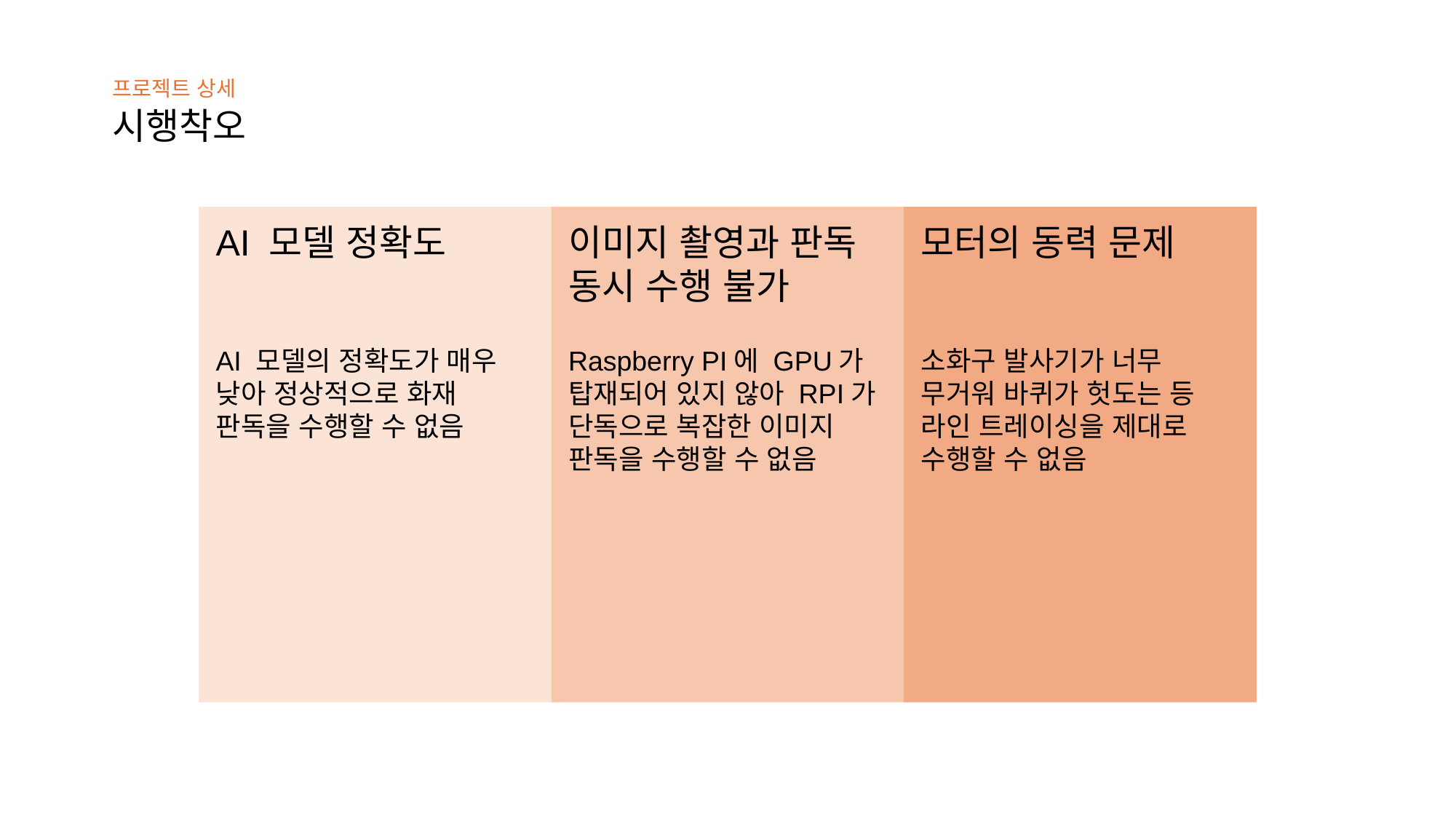

프로젝트 상세
시행착오
AI 모델 정확도

AI 모델의 정확도가 매우 낮아 정상적으로 화재 판독을 수행할 수 없음
이미지 촬영과 판독
동시 수행 불가

Raspberry PI에 GPU가 탑재되어 있지 않아 RPI가 단독으로 복잡한 이미지 판독을 수행할 수 없음
모터의 동력 문제

소화구 발사기가 너무 무거워 바퀴가 헛도는 등 라인 트레이싱을 제대로 수행할 수 없음